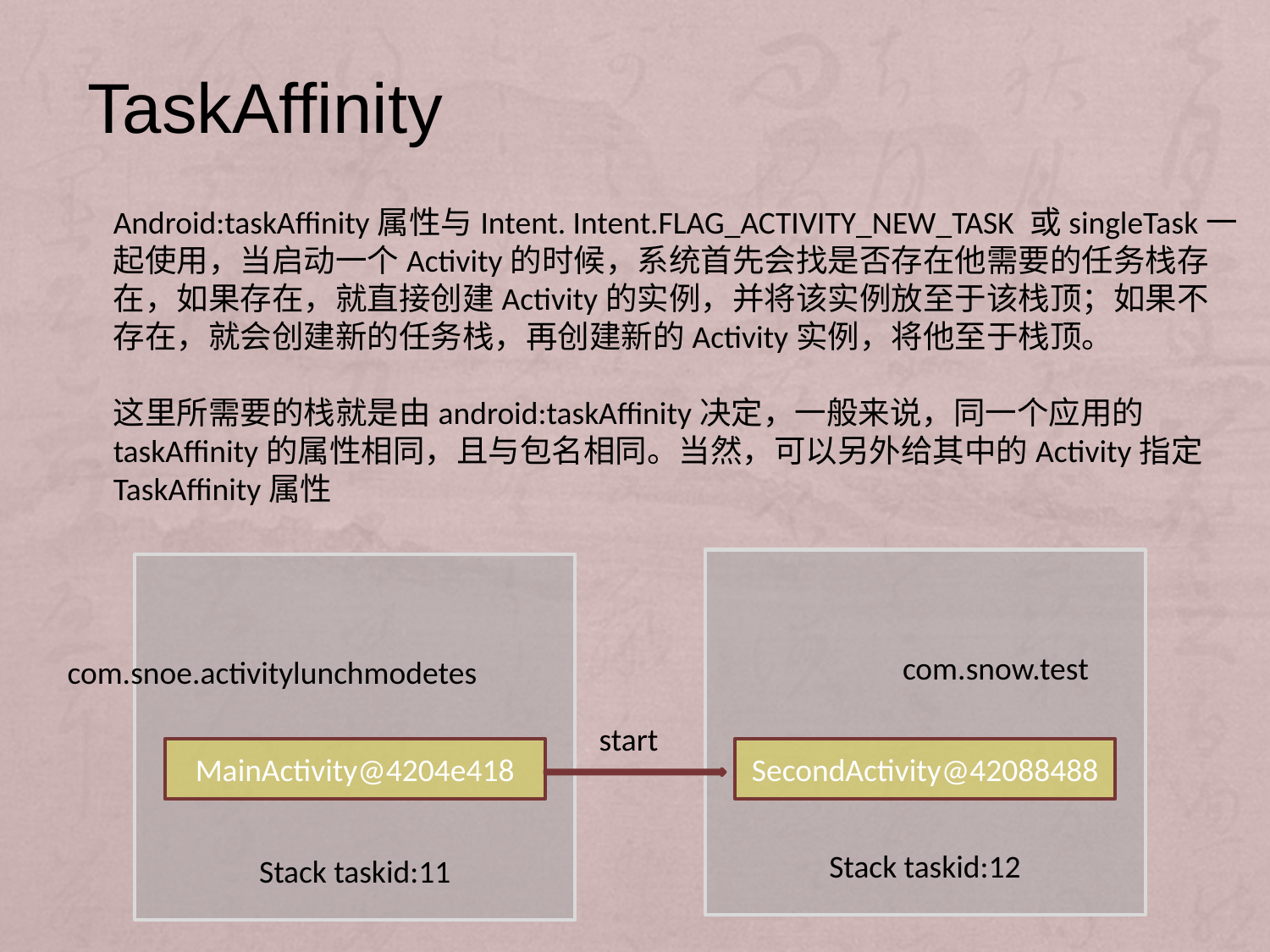

TaskAffinity
Android:taskAffinity属性与Intent. Intent.FLAG_ACTIVITY_NEW_TASK 或singleTask一起使用，当启动一个Activity的时候，系统首先会找是否存在他需要的任务栈存在，如果存在，就直接创建Activity的实例，并将该实例放至于该栈顶；如果不存在，就会创建新的任务栈，再创建新的Activity实例，将他至于栈顶。

这里所需要的栈就是由android:taskAffinity决定，一般来说，同一个应用的taskAffinity的属性相同，且与包名相同。当然，可以另外给其中的Activity指定TaskAffinity属性

Stack taskid:12

Stack taskid:11
com.snow.test
com.snoe.activitylunchmodetes
   start
MainActivity@4204e418
SecondActivity@42088488